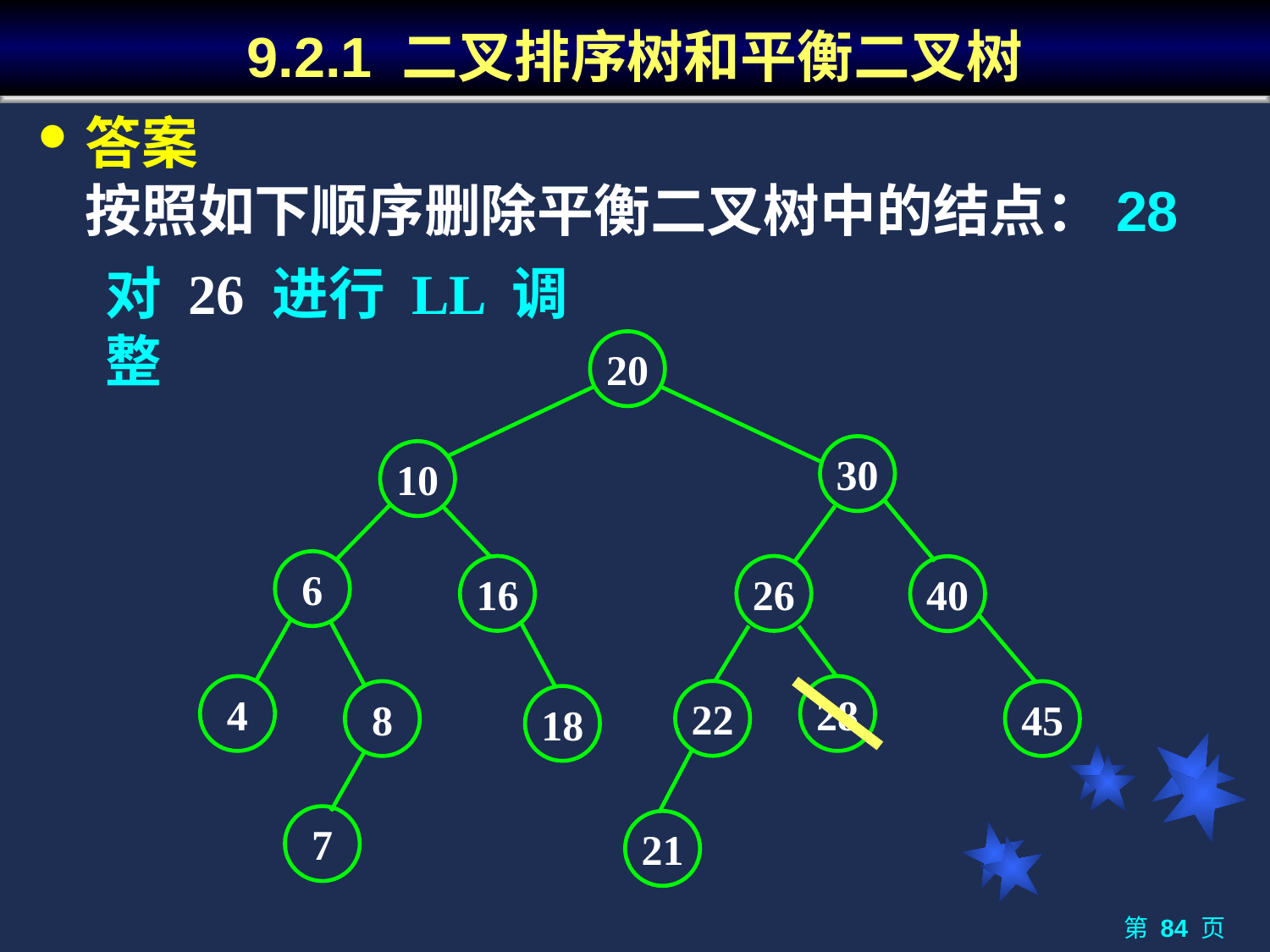

# 9.2.1 二叉排序树和平衡二叉树
答案
	按照如下顺序删除平衡二叉树中的结点：28
对 26 进行 LL 调整
20

30
10

6
16
26
40

4
28
22
8
45
18

7
21

第 84 页